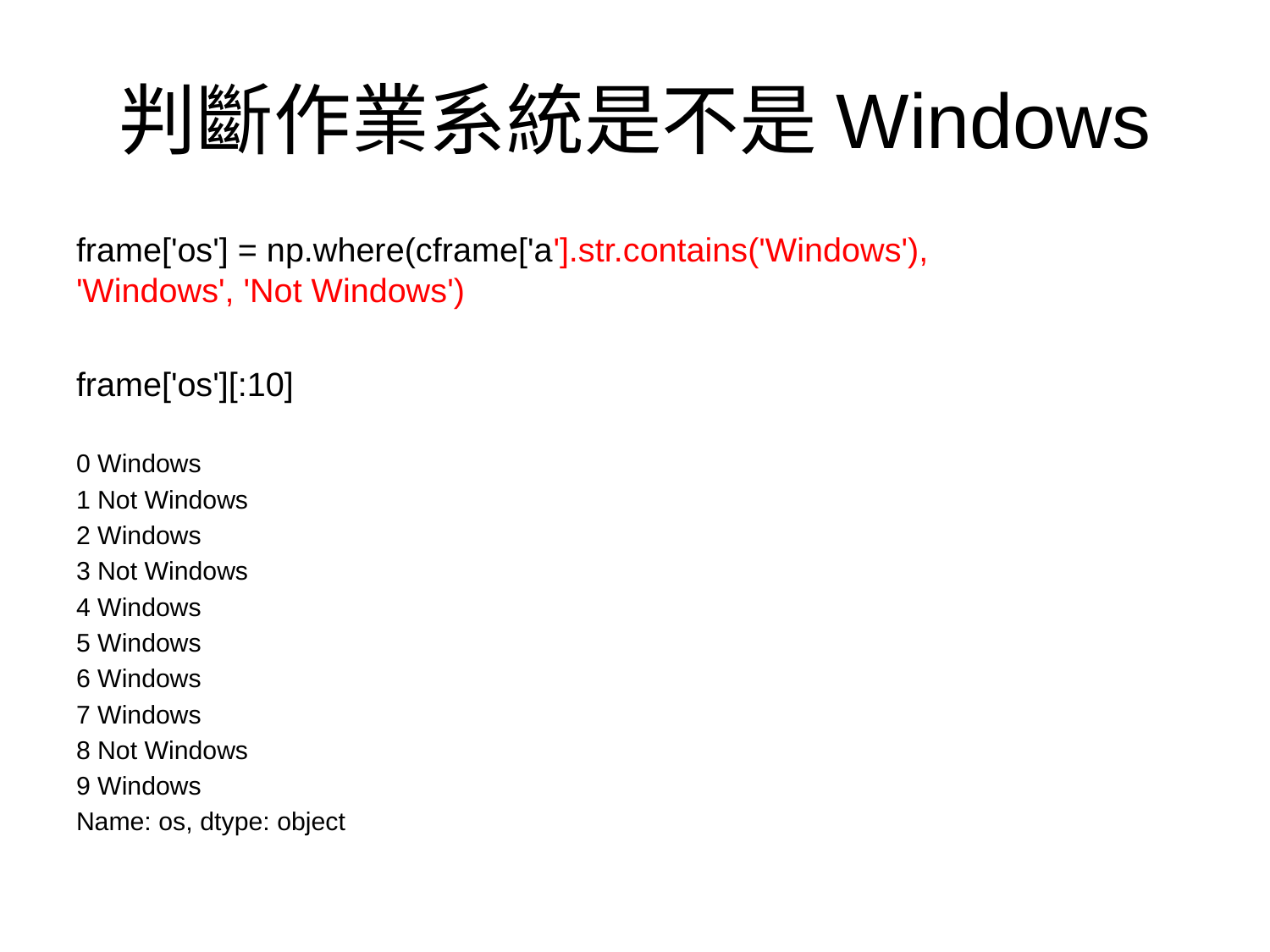

# 判斷作業系統是不是Windows
frame['os'] = np.where(cframe['a'].str.contains('Windows'), 'Windows', 'Not Windows')

frame['os'][:10]

0 Windows
1 Not Windows
2 Windows
3 Not Windows
4 Windows
5 Windows
6 Windows
7 Windows
8 Not Windows
9 Windows
Name: os, dtype: object